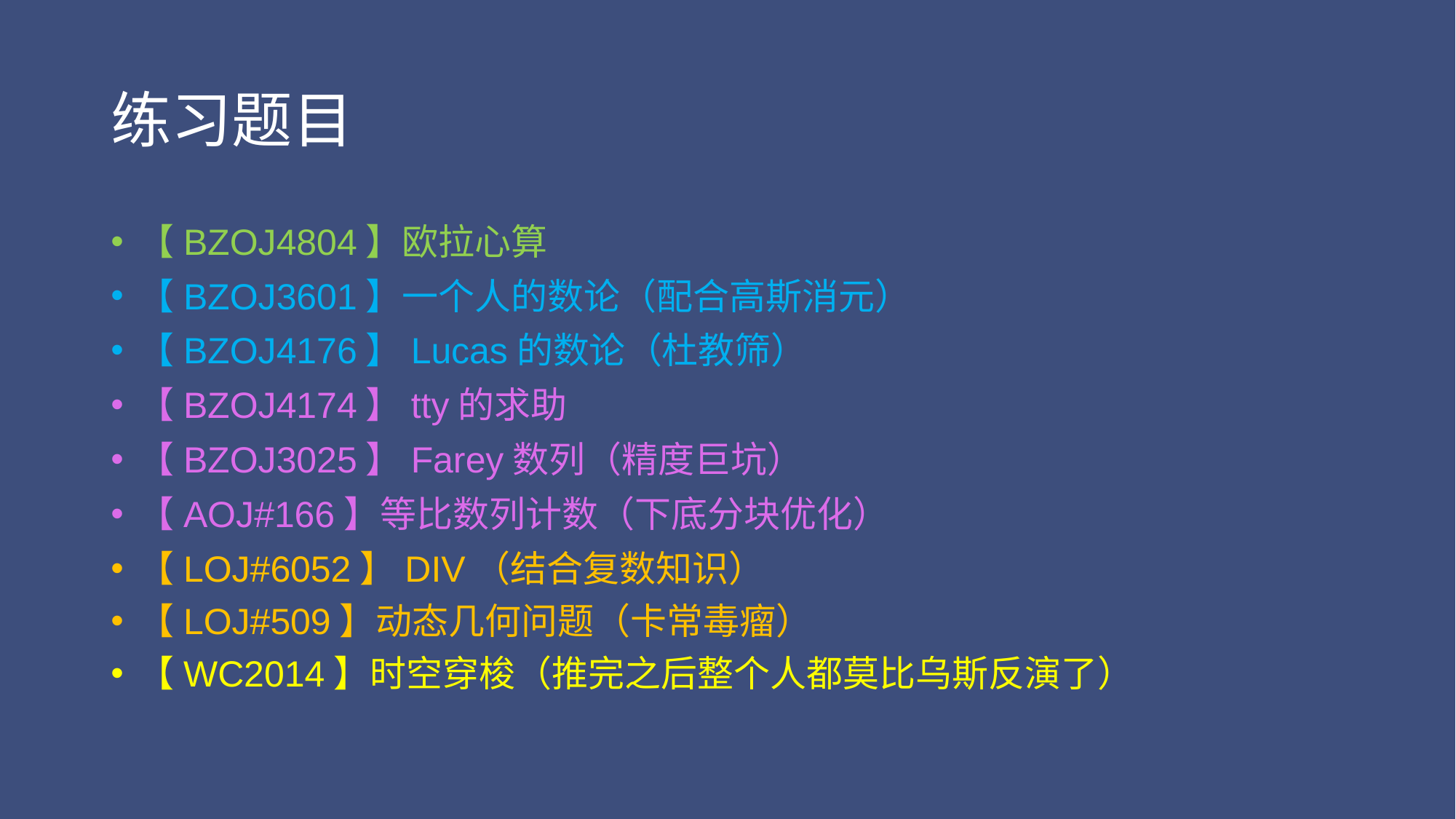

# 练习题目
【BZOJ4804】欧拉心算
【BZOJ3601】一个人的数论（配合高斯消元）
【BZOJ4176】Lucas的数论（杜教筛）
【BZOJ4174】tty的求助
【BZOJ3025】Farey数列（精度巨坑）
【AOJ#166】等比数列计数（下底分块优化）
【LOJ#6052】DIV（结合复数知识）
【LOJ#509】动态几何问题（卡常毒瘤）
【WC2014】时空穿梭（推完之后整个人都莫比乌斯反演了）